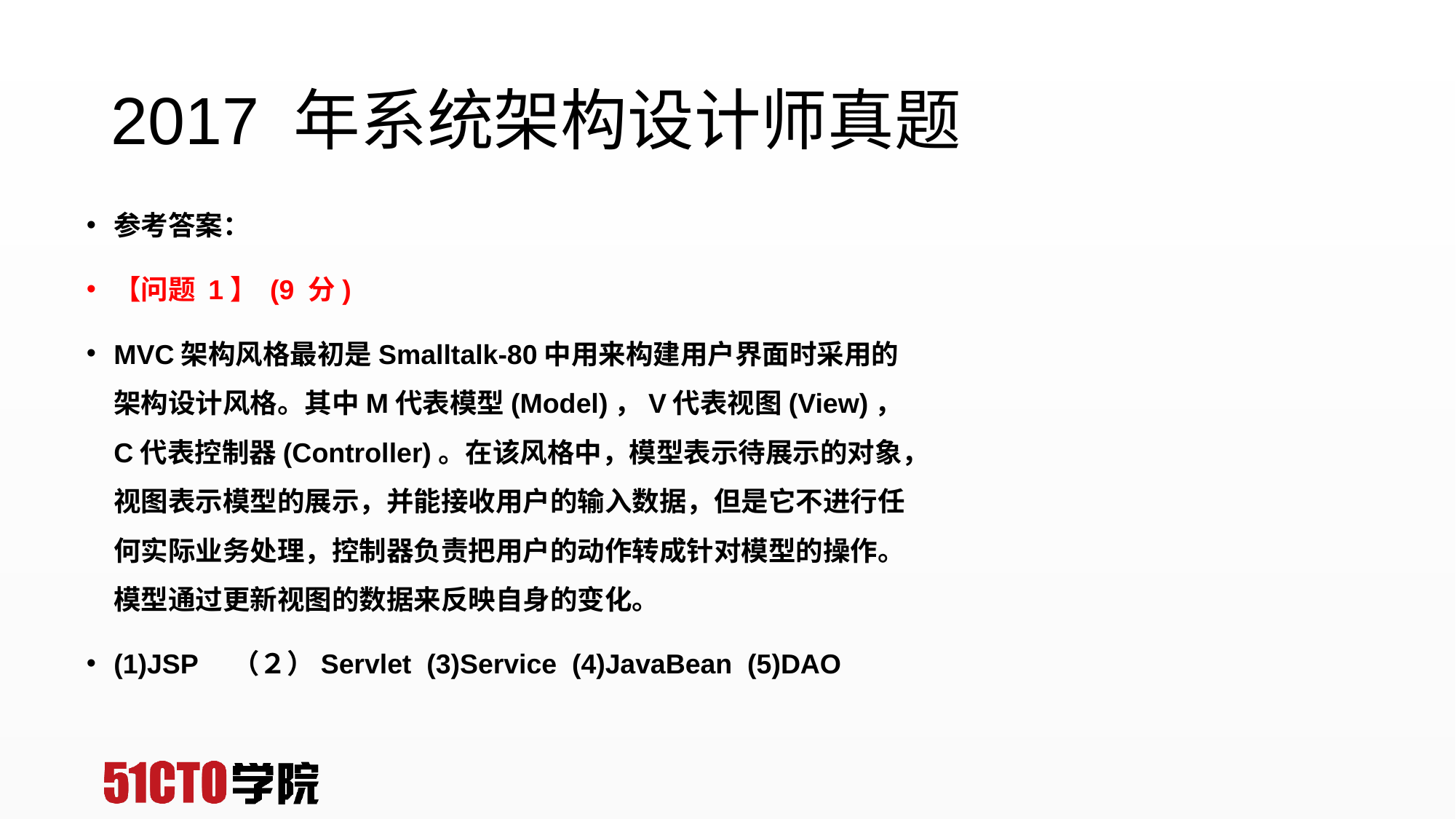

# 2017 年系统架构设计师真题
参考答案：
【问题 1】 (9 分)
MVC架构风格最初是Smalltalk-80中用来构建用户界面时采用的架构设计风格。其中M代表模型(Model)，V代表视图(View)，C代表控制器(Controller)。在该风格中，模型表示待展示的对象，视图表示模型的展示，并能接收用户的输入数据，但是它不进行任何实际业务处理，控制器负责把用户的动作转成针对模型的操作。模型通过更新视图的数据来反映自身的变化。
(1)JSP　（２）Servlet  (3)Service  (4)JavaBean  (5)DAO